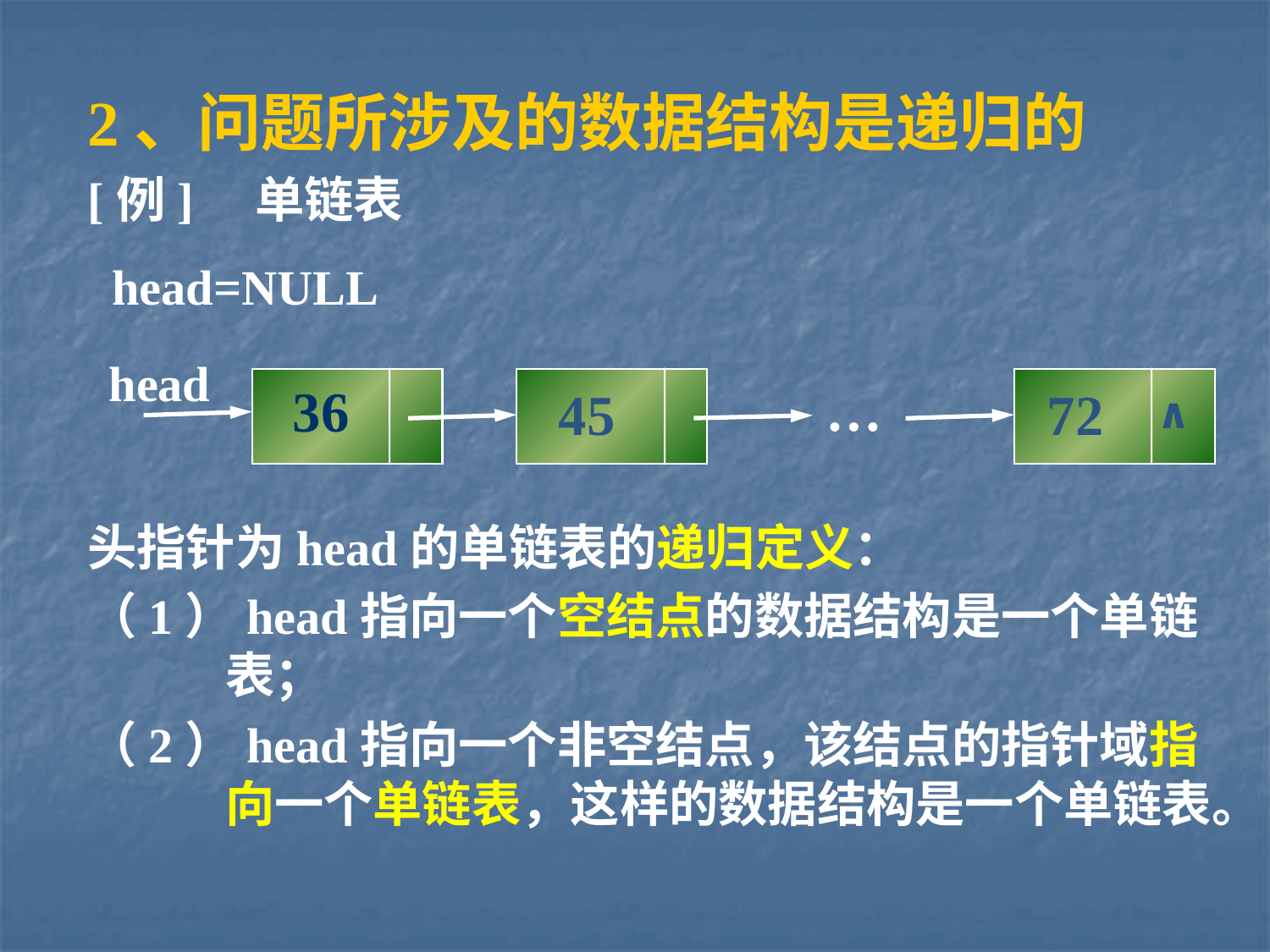

2、问题所涉及的数据结构是递归的
[例]　单链表
  head=NULL

头指针为head的单链表的递归定义：
（1）head指向一个空结点的数据结构是一个单链表；
（2）head指向一个非空结点，该结点的指针域指向一个单链表，这样的数据结构是一个单链表。
head

…

36
∧
45
72